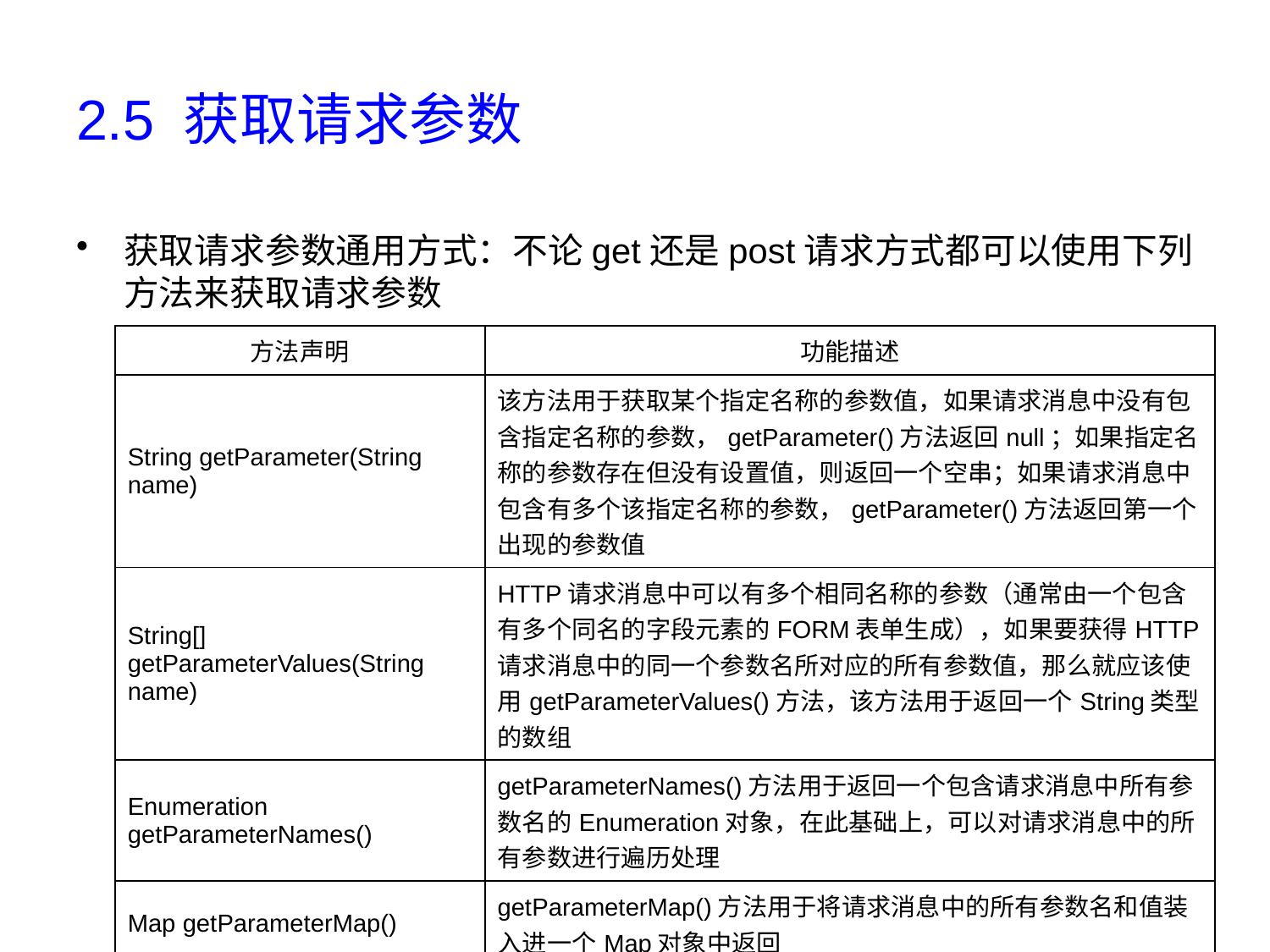

# 2.5 获取请求参数
获取请求参数通用方式：不论get还是post请求方式都可以使用下列方法来获取请求参数
| 方法声明 | 功能描述 |
| --- | --- |
| String getParameter(String name) | 该方法用于获取某个指定名称的参数值，如果请求消息中没有包含指定名称的参数，getParameter()方法返回null；如果指定名称的参数存在但没有设置值，则返回一个空串；如果请求消息中包含有多个该指定名称的参数，getParameter()方法返回第一个出现的参数值 |
| String[] getParameterValues(String name) | HTTP请求消息中可以有多个相同名称的参数（通常由一个包含有多个同名的字段元素的FORM表单生成），如果要获得HTTP请求消息中的同一个参数名所对应的所有参数值，那么就应该使用getParameterValues()方法，该方法用于返回一个String类型的数组 |
| Enumeration getParameterNames() | getParameterNames()方法用于返回一个包含请求消息中所有参数名的Enumeration对象，在此基础上，可以对请求消息中的所有参数进行遍历处理 |
| Map getParameterMap() | getParameterMap()方法用于将请求消息中的所有参数名和值装入进一个Map对象中返回 |